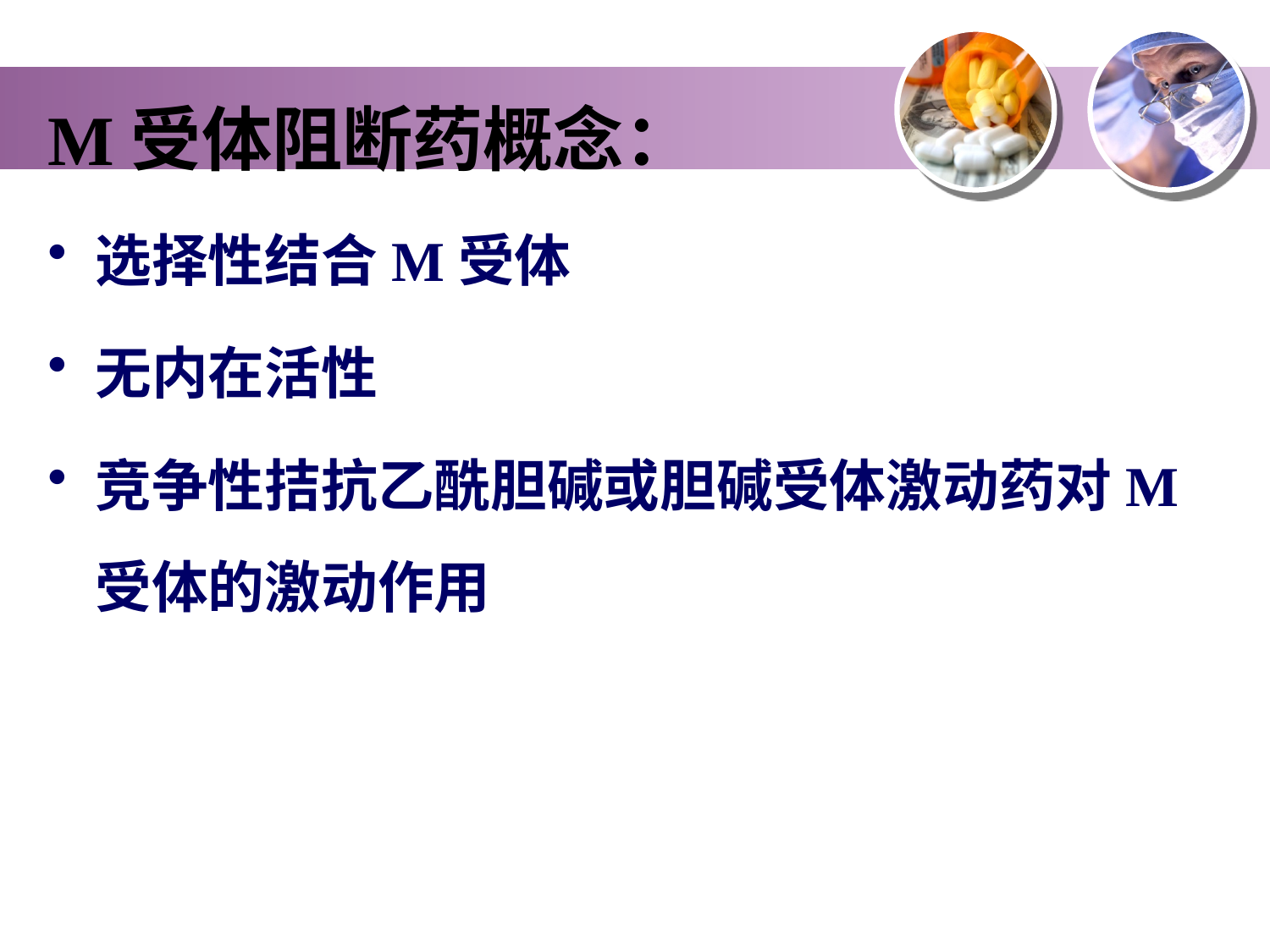

M受体阻断药概念：
选择性结合M受体
无内在活性
竞争性拮抗乙酰胆碱或胆碱受体激动药对M受体的激动作用